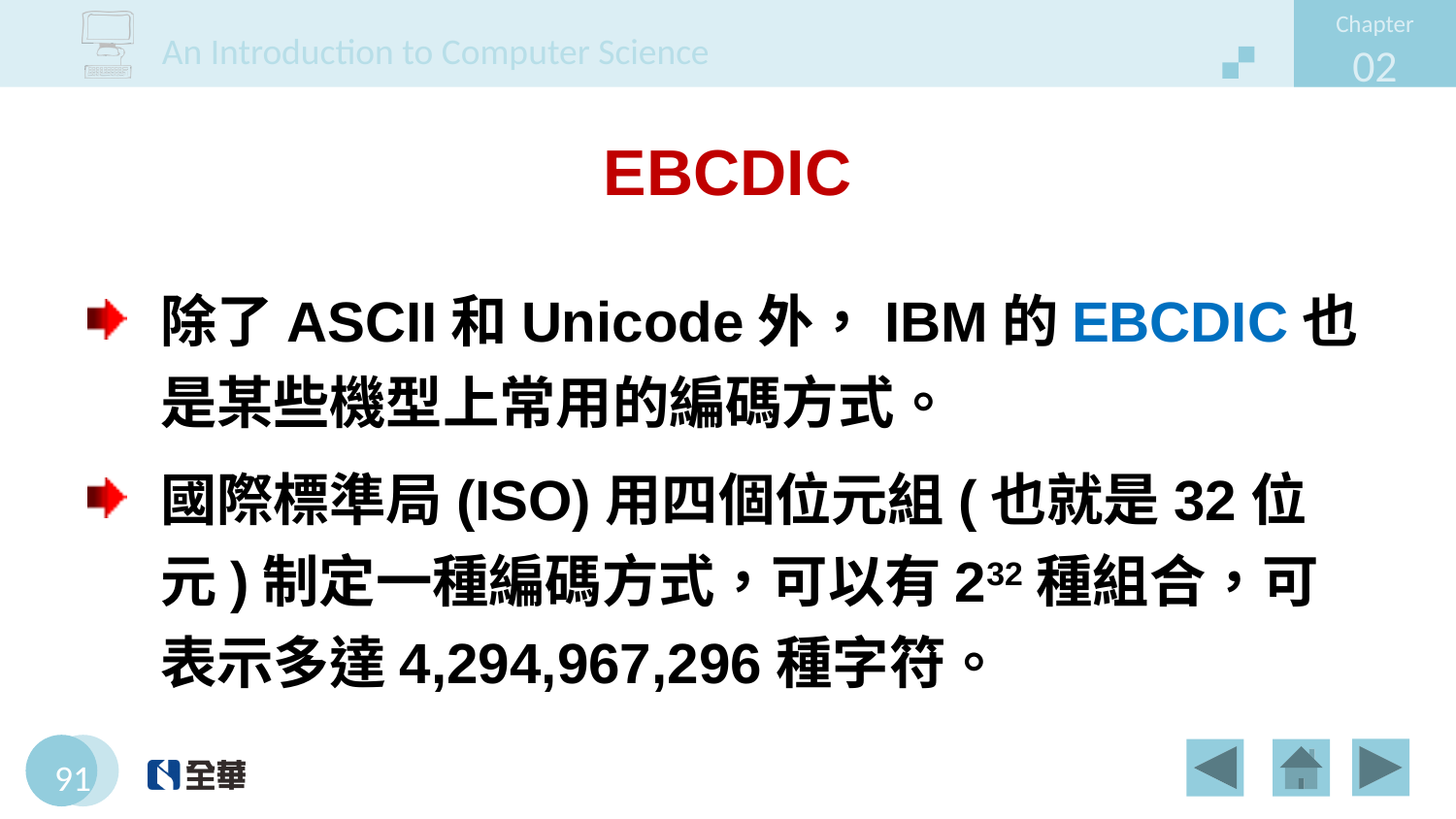

# EBCDIC
除了ASCII和Unicode外，IBM的EBCDIC也是某些機型上常用的編碼方式。
國際標準局(ISO)用四個位元組(也就是32位元)制定一種編碼方式，可以有232種組合，可表示多達4,294,967,296種字符。